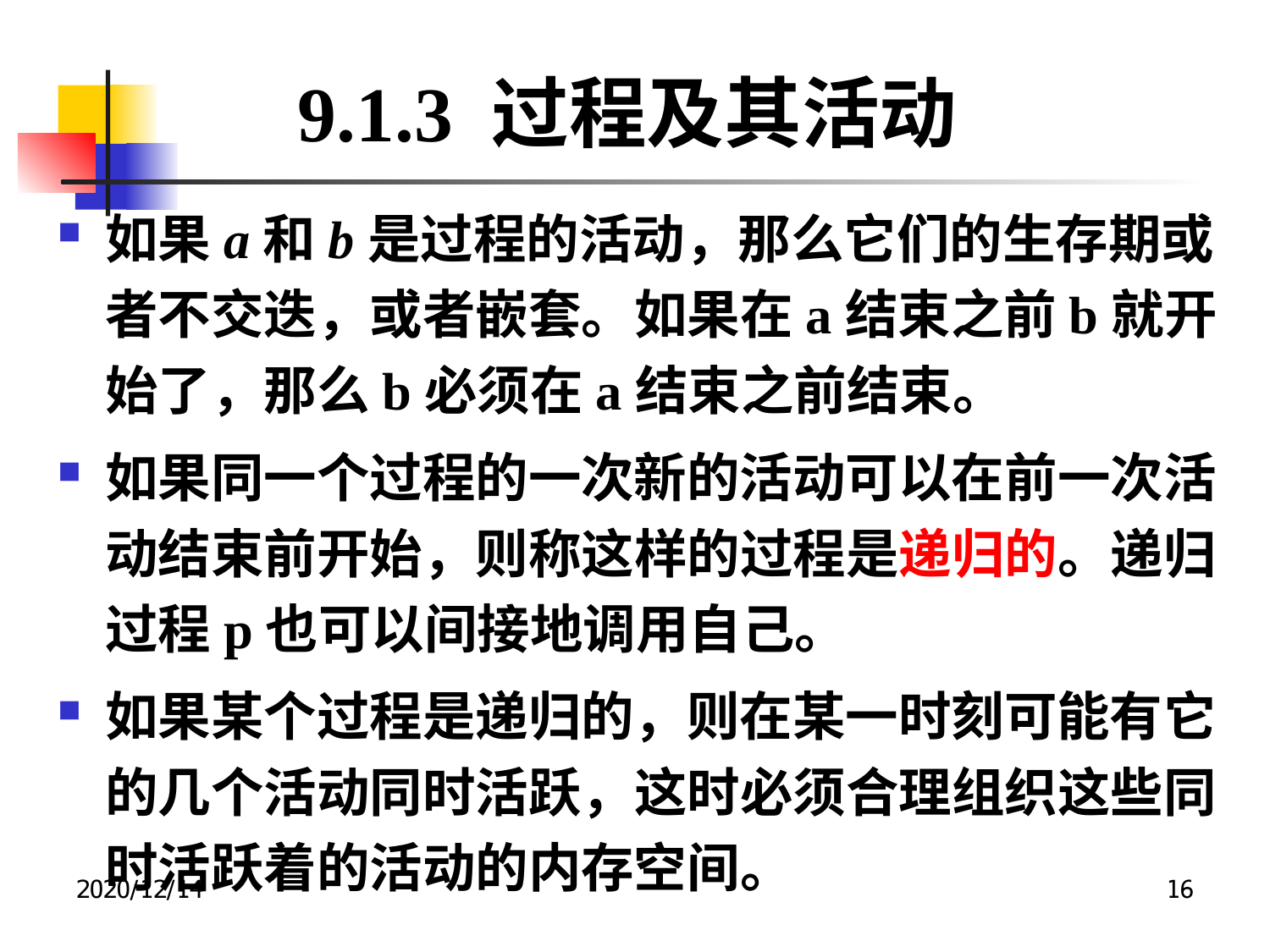

9.1.3 过程及其活动
如果a和b是过程的活动，那么它们的生存期或者不交迭，或者嵌套。如果在a结束之前b就开始了，那么b必须在a结束之前结束。
如果同一个过程的一次新的活动可以在前一次活动结束前开始，则称这样的过程是递归的。递归过程p也可以间接地调用自己。
如果某个过程是递归的，则在某一时刻可能有它的几个活动同时活跃，这时必须合理组织这些同时活跃着的活动的内存空间。
2020/12/14
16